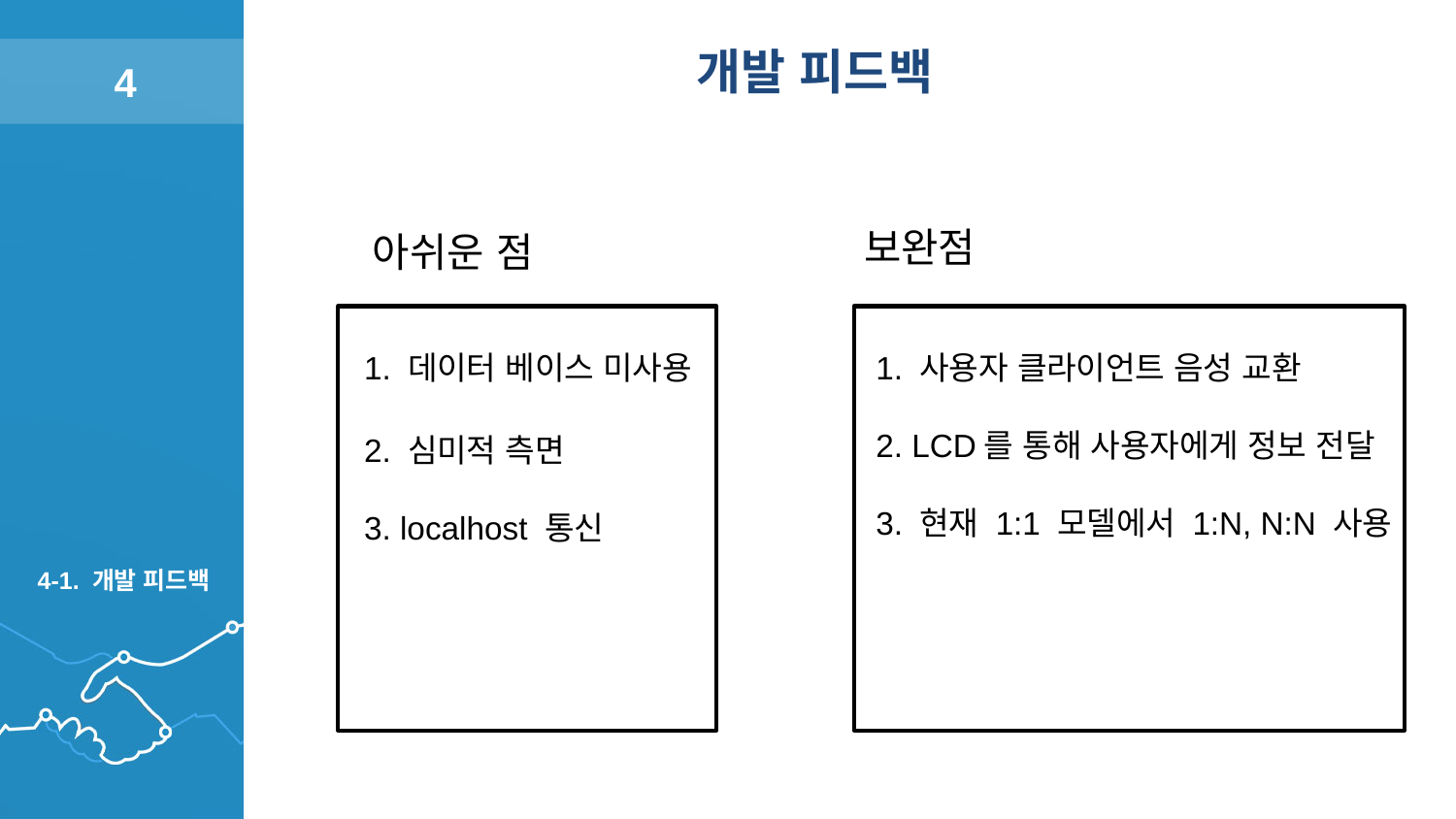

개발 피드백

    4
보완점
 아쉬운 점

 1. 데이터 베이스 미사용

 2. 심미적 측면

 3. localhost 통신
 1. 사용자 클라이언트 음성 교환

 2. LCD를 통해 사용자에게 정보 전달

 3. 현재 1:1 모델에서 1:N, N:N 사용
4-1. 개발 피드백